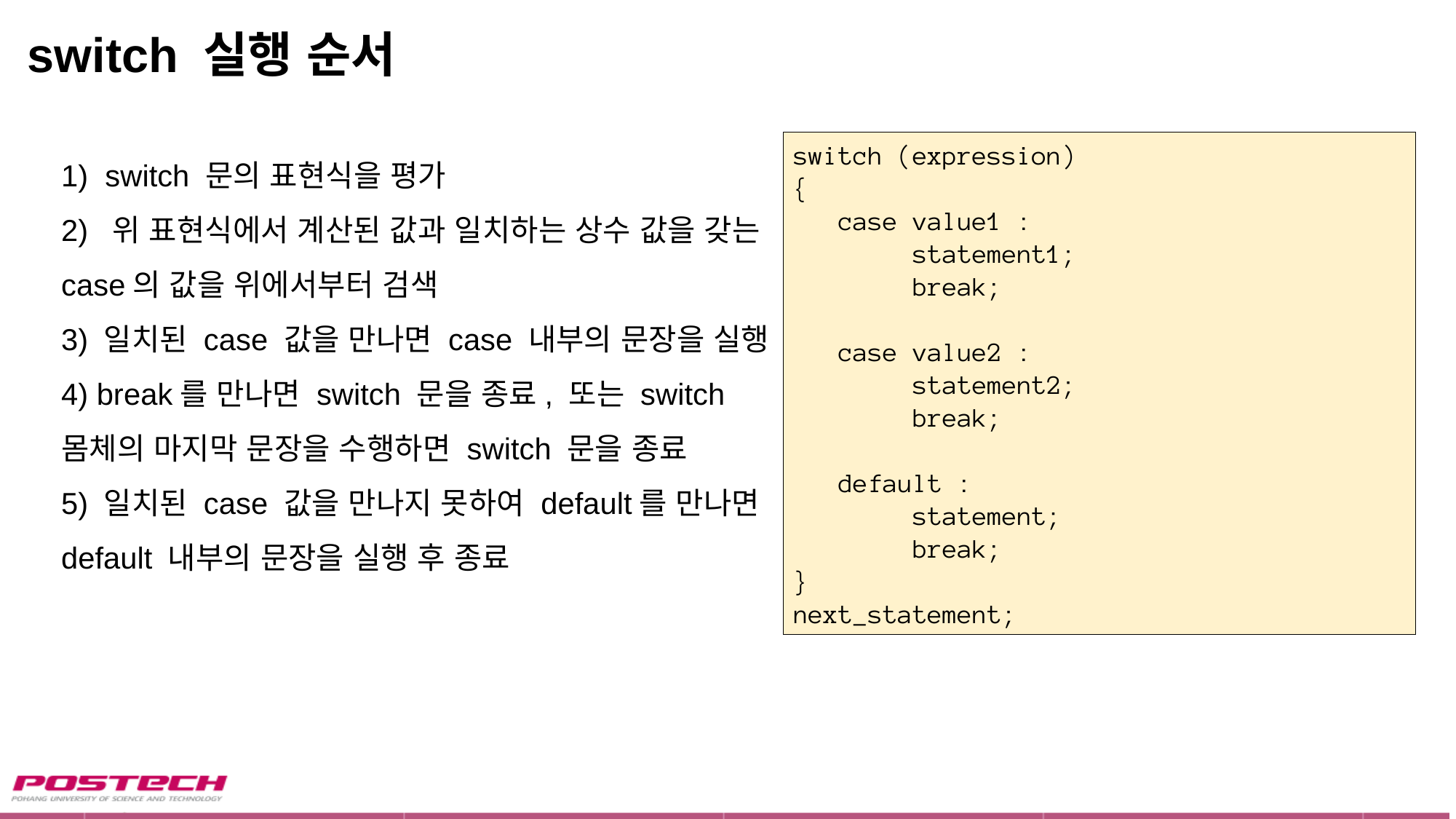

# switch 실행 순서
1)  switch 문의 표현식을 평가
2)  위 표현식에서 계산된 값과 일치하는 상수 값을 갖는 case의 값을 위에서부터 검색
3) 일치된 case 값을 만나면 case 내부의 문장을 실행
4) break를 만나면 switch 문을 종료, 또는 switch 몸체의 마지막 문장을 수행하면 switch 문을 종료
5) 일치된 case 값을 만나지 못하여 default를 만나면 default 내부의 문장을 실행 후 종료
switch (expression)
{
   case value1 :
        statement1;
        break;

   case value2 :
        statement2;
        break;

   default :
        statement;
        break;
}
next_statement;